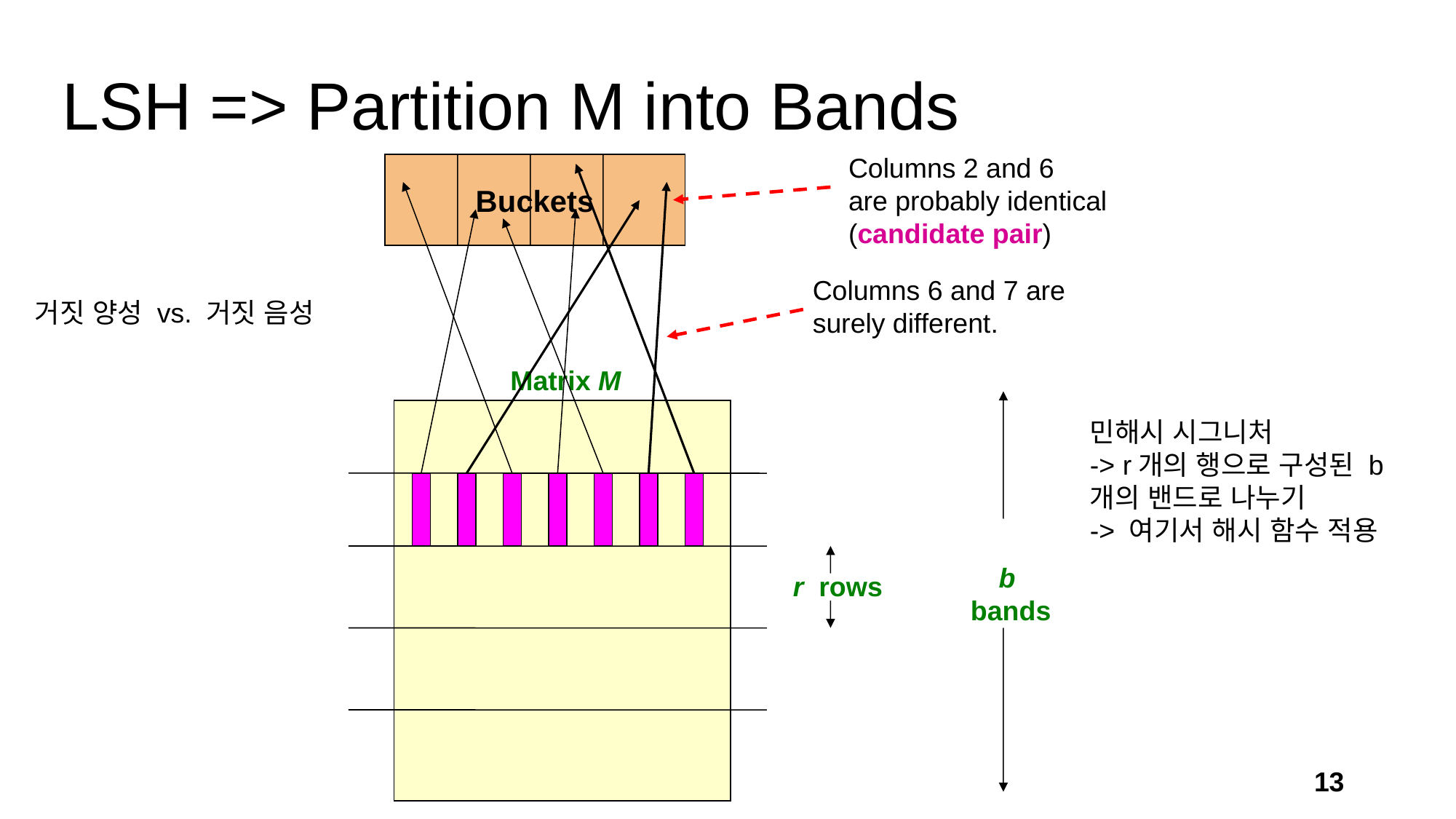

LSH => Partition M into Bands
Columns 2 and 6
are probably identical
(candidate pair)

Buckets

Columns 6 and 7 are
surely different.

거짓 양성 vs. 거짓 음성
Matrix M

민해시 시그니처
-> r개의 행으로 구성된 b개의 밴드로 나누기
-> 여기서 해시 함수 적용

b  bands
r  rows

13